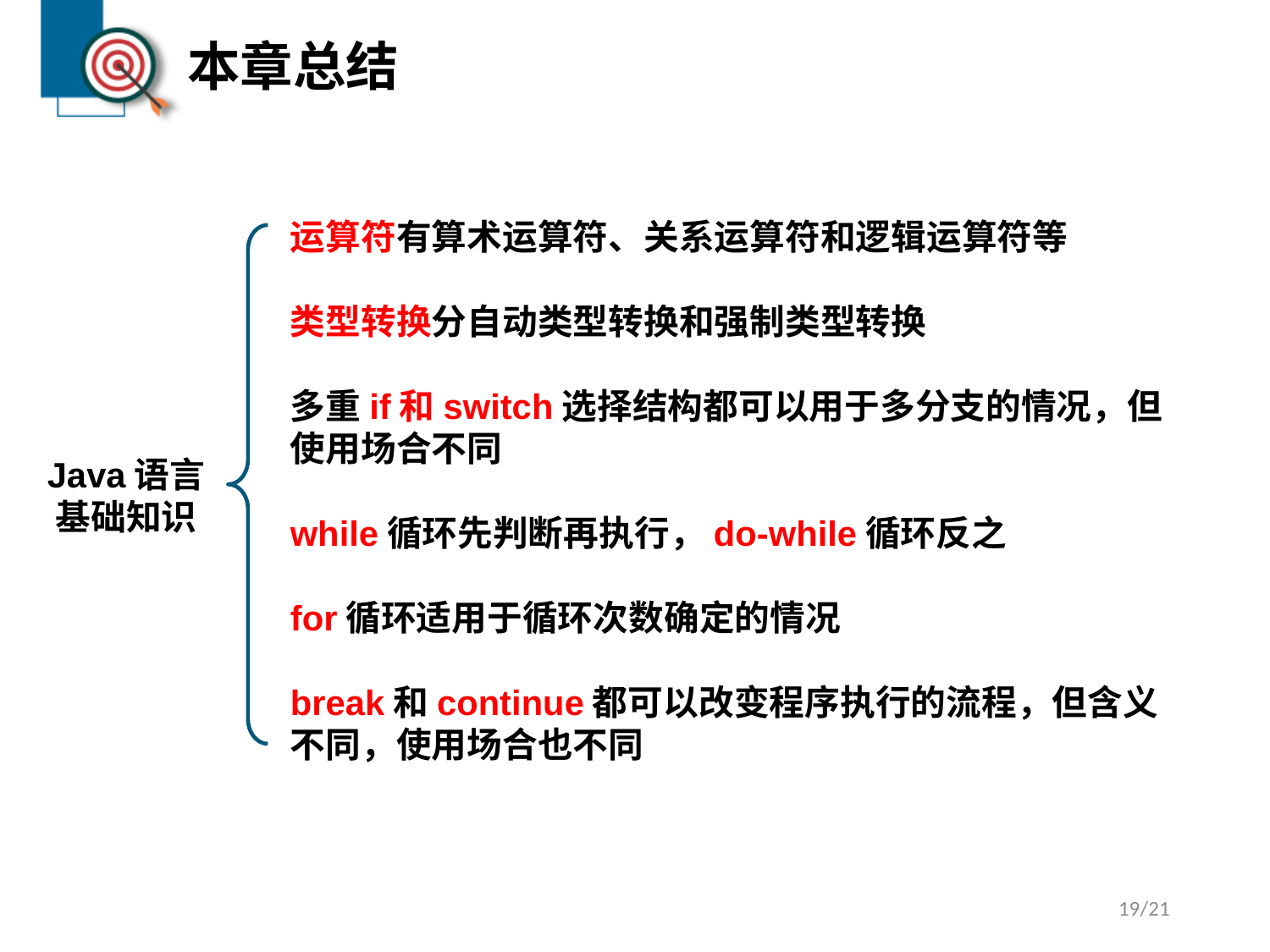

# 本章总结
运算符有算术运算符、关系运算符和逻辑运算符等

类型转换分自动类型转换和强制类型转换

多重if和switch选择结构都可以用于多分支的情况，但使用场合不同

while循环先判断再执行，do-while循环反之

for循环适用于循环次数确定的情况

break和continue都可以改变程序执行的流程，但含义不同，使用场合也不同

Java语言
基础知识
19/21